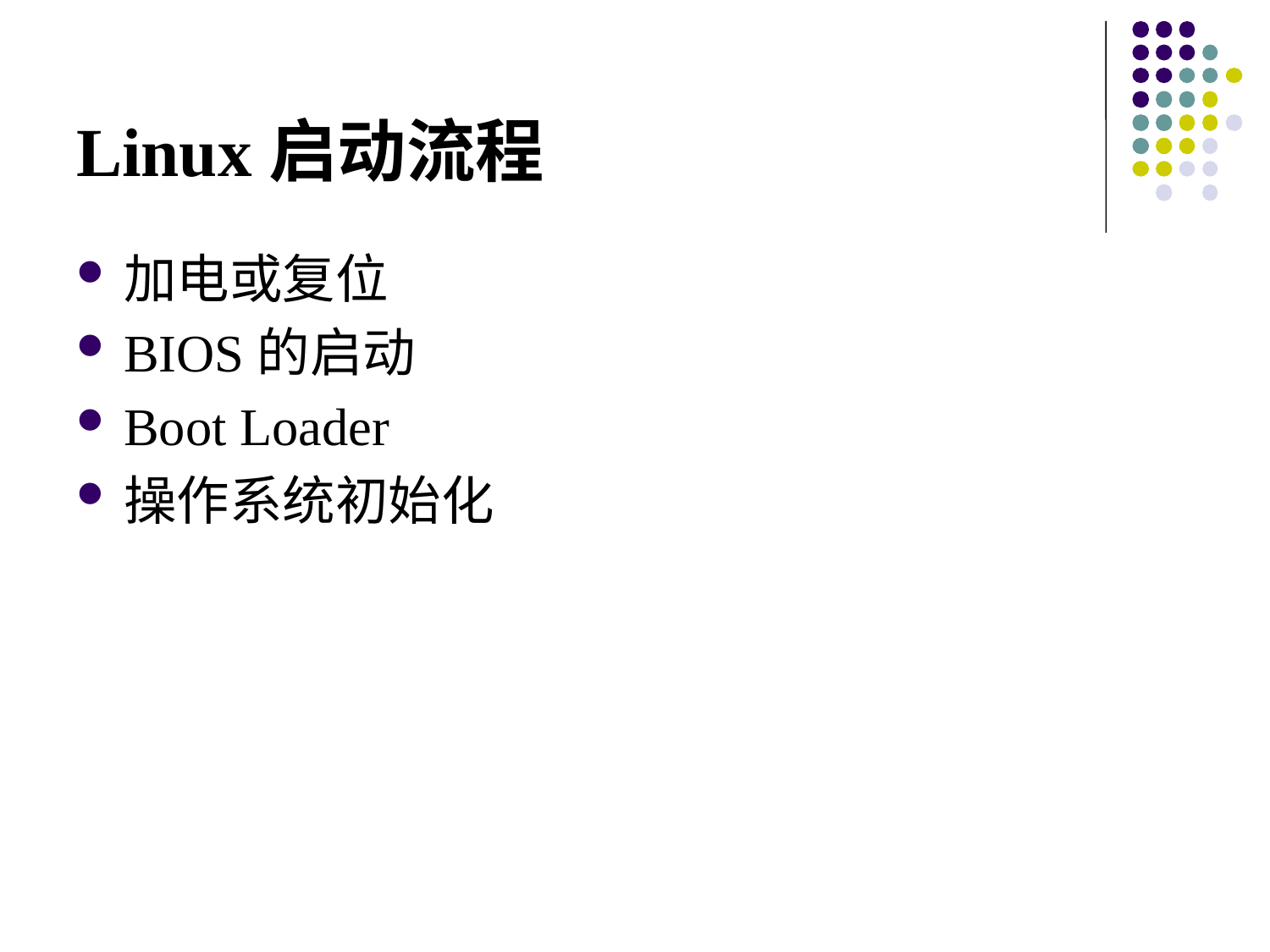

# Linux启动流程
加电或复位
BIOS的启动
Boot Loader
操作系统初始化